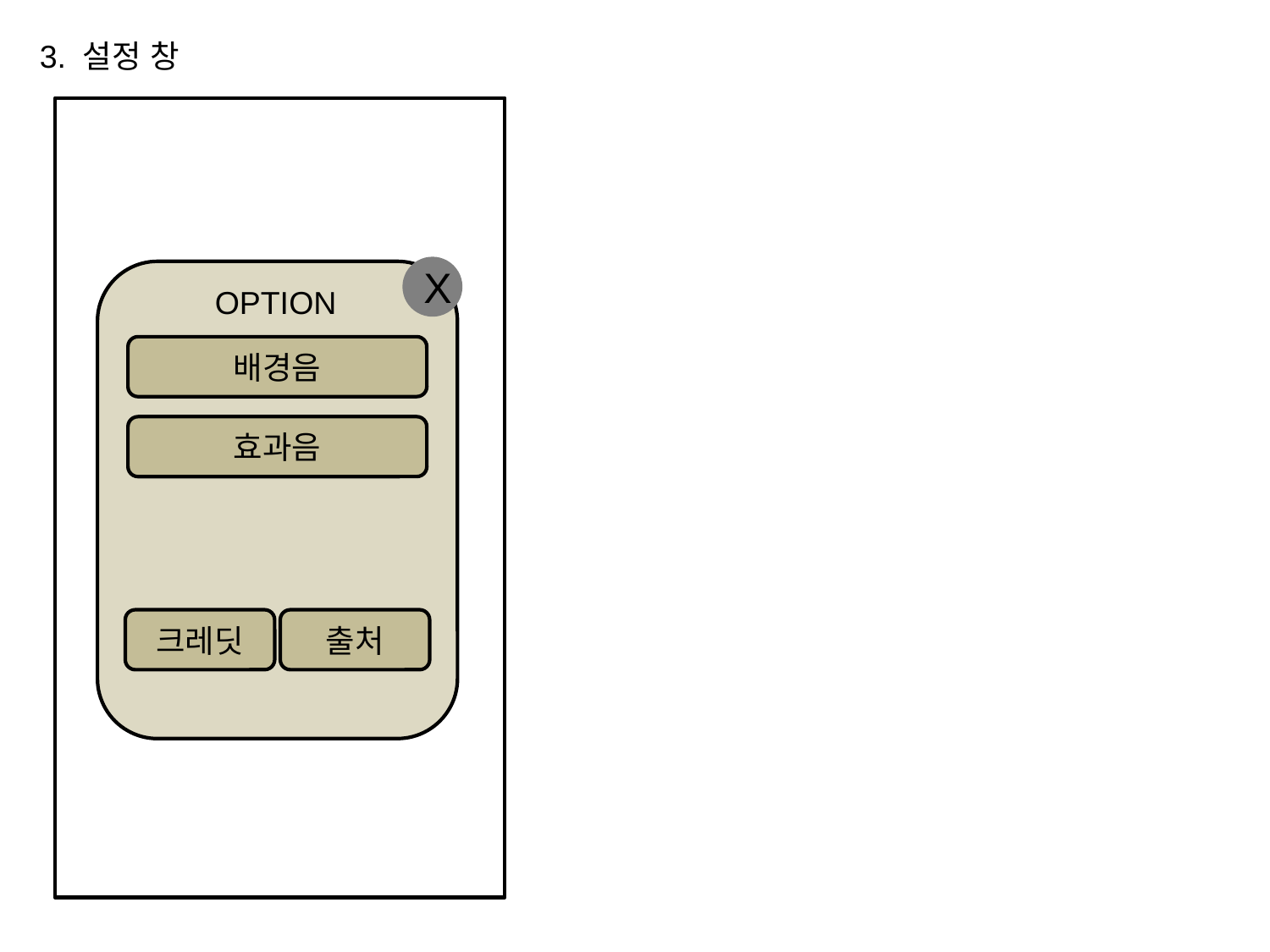

3. 설정 창

X

OPTION
배경음
효과음
크레딧
출처